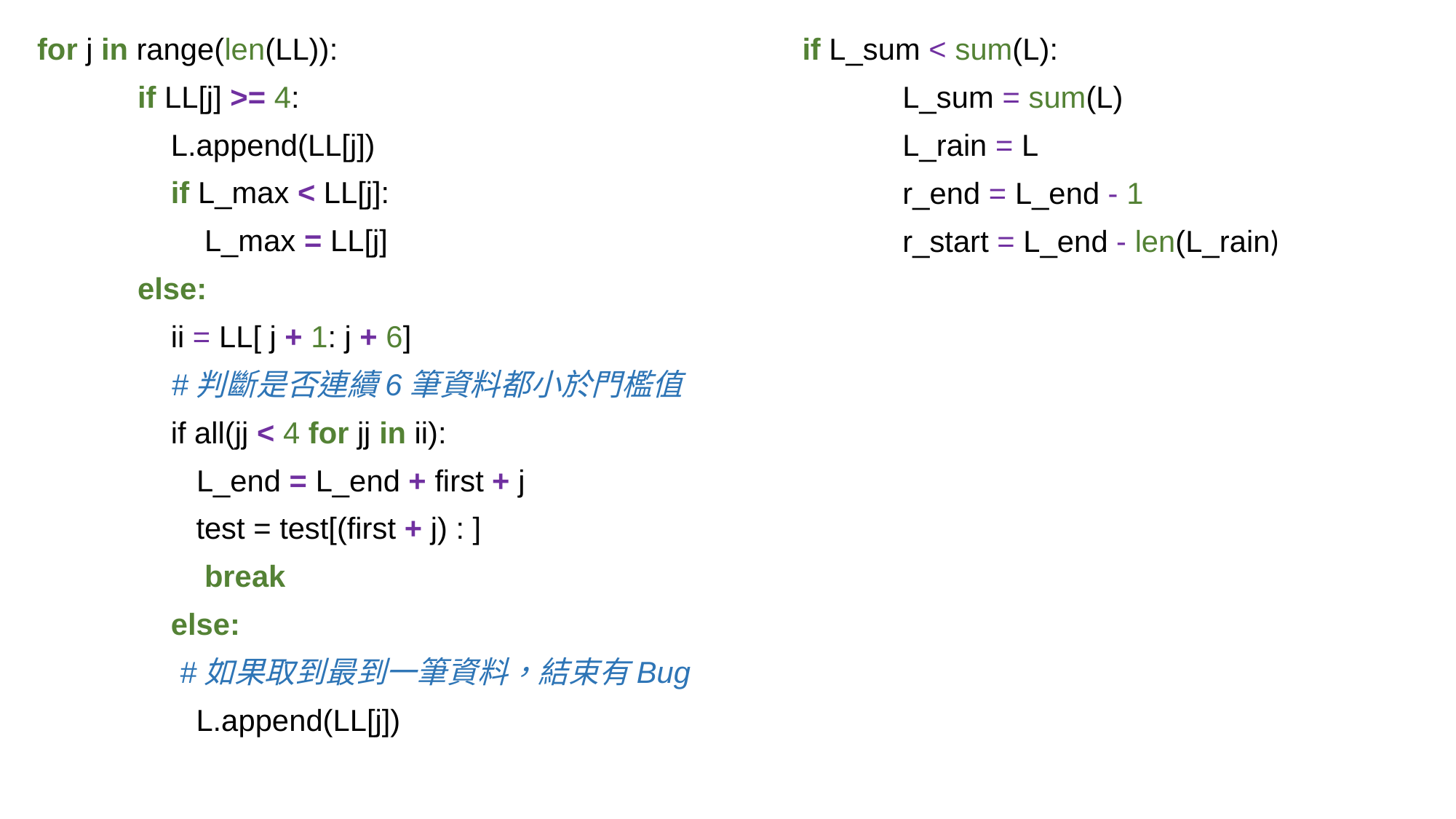

for j in range(len(LL)):
            if LL[j] >= 4:
                L.append(LL[j])
                if L_max < LL[j]:
                    L_max = LL[j]
            else:
                ii = LL[ j + 1: j + 6]
	   #判斷是否連續6筆資料都小於門檻值
                if all(jj < 4 for jj in ii):
	      L_end = L_end + first + j
                   test = test[(first + j) : ]
                    break
                else:
 	    #如果取到最到一筆資料，結束有Bug
                   L.append(LL[j])
if L_sum < sum(L):
            L_sum = sum(L)
            L_rain = L
            r_end = L_end - 1
            r_start = L_end - len(L_rain)